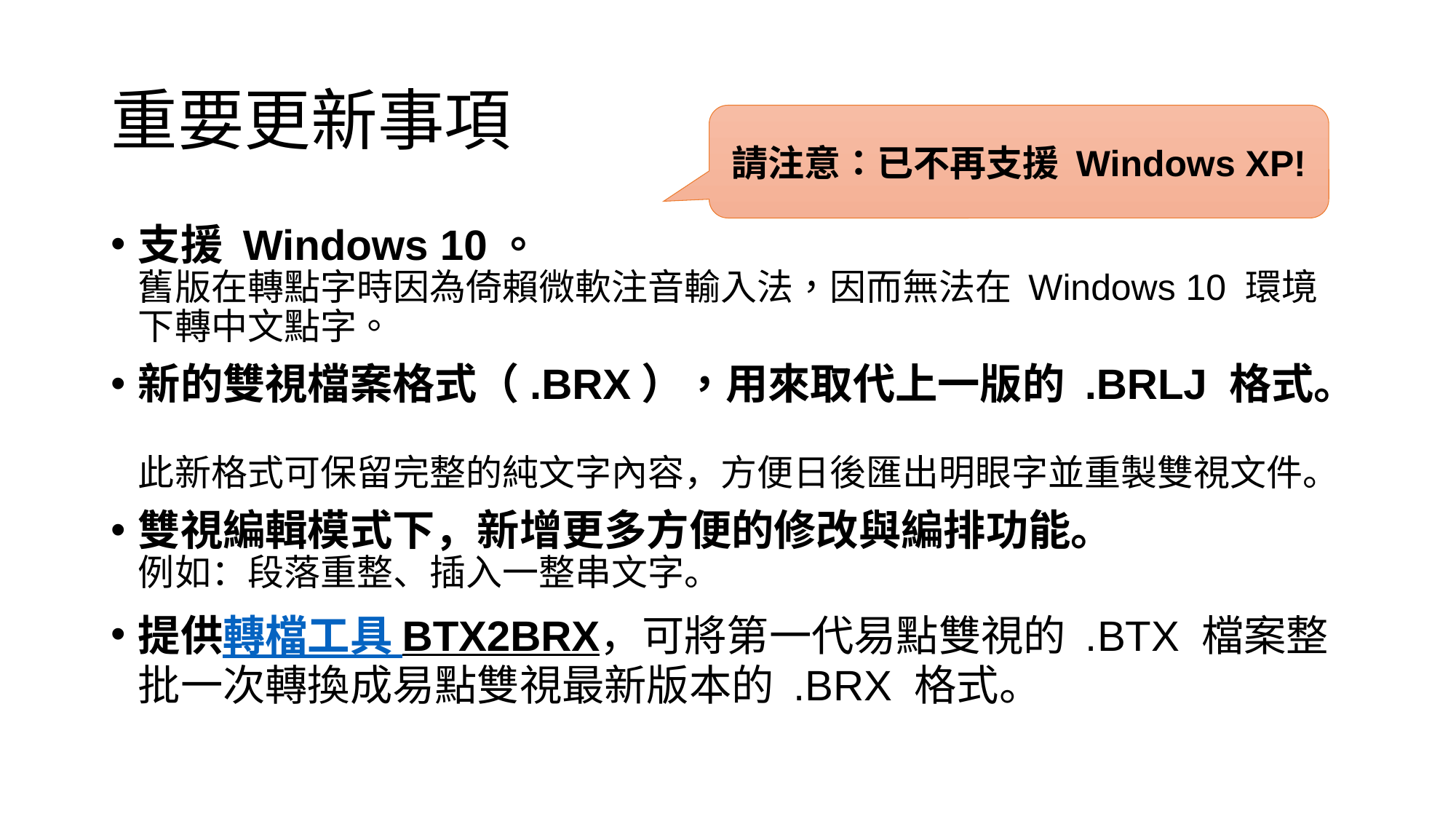

# 重要更新事項
請注意：已不再支援 Windows XP!
支援 Windows 10。
舊版在轉點字時因為倚賴微軟注音輸入法，因而無法在 Windows 10 環境下轉中文點字。
新的雙視檔案格式（.BRX），用來取代上一版的 .BRLJ 格式。
此新格式可保留完整的純文字內容，方便日後匯出明眼字並重製雙視文件。
雙視編輯模式下，新增更多方便的修改與編排功能。
例如：段落重整、插入一整串文字。
提供轉檔工具 BTX2BRX，可將第一代易點雙視的 .BTX 檔案整批一次轉換成易點雙視最新版本的 .BRX 格式。